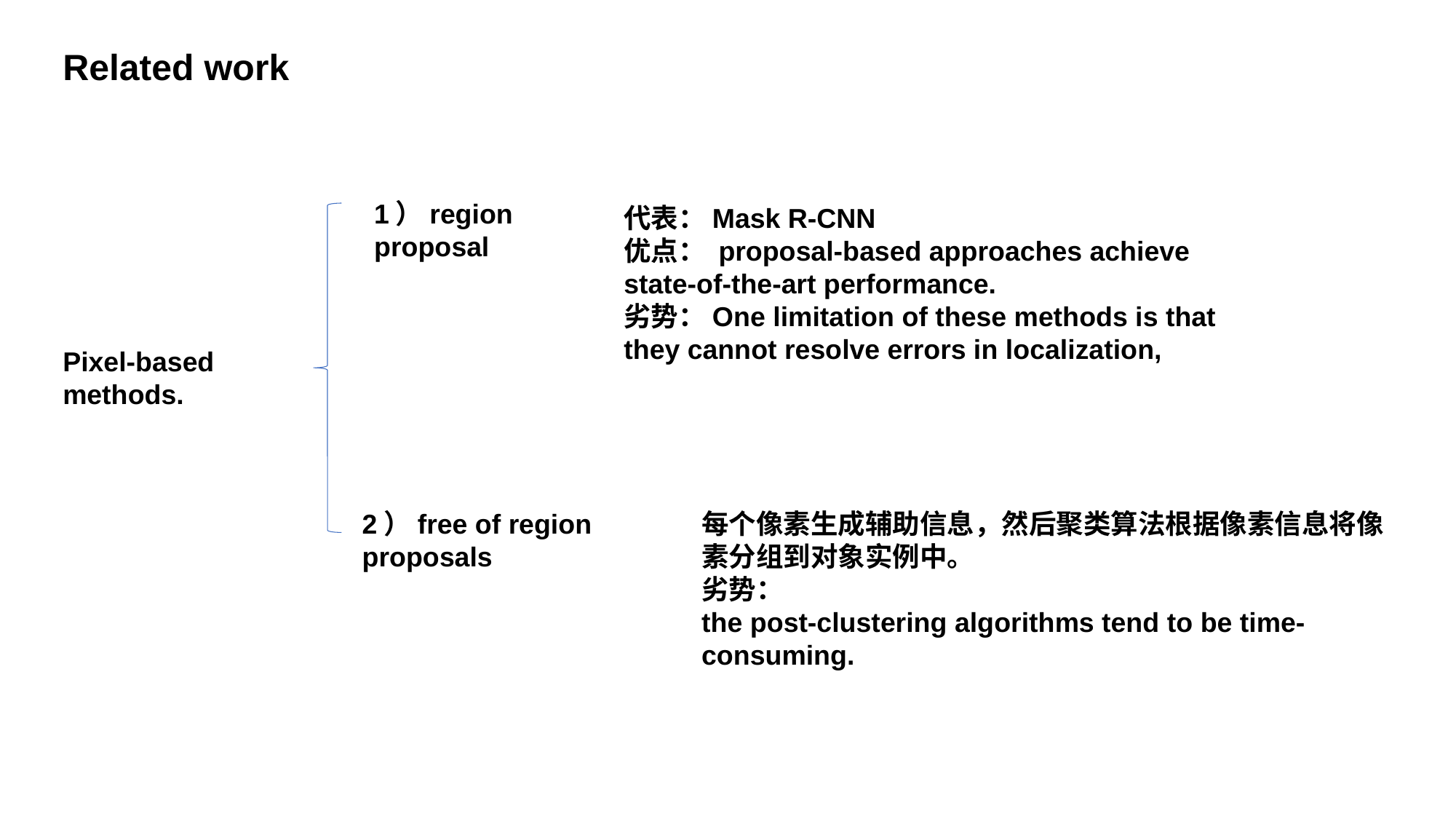

Related work
1）region proposal
代表：Mask R-CNN
优点： proposal-based approaches achieve
state-of-the-art performance.
劣势：One limitation of these methods is that they cannot resolve errors in localization,

Pixel-based methods.
2）free of region proposals
每个像素生成辅助信息，然后聚类算法根据像素信息将像素分组到对象实例中。
劣势：
the post-clustering algorithms tend to be time-consuming.